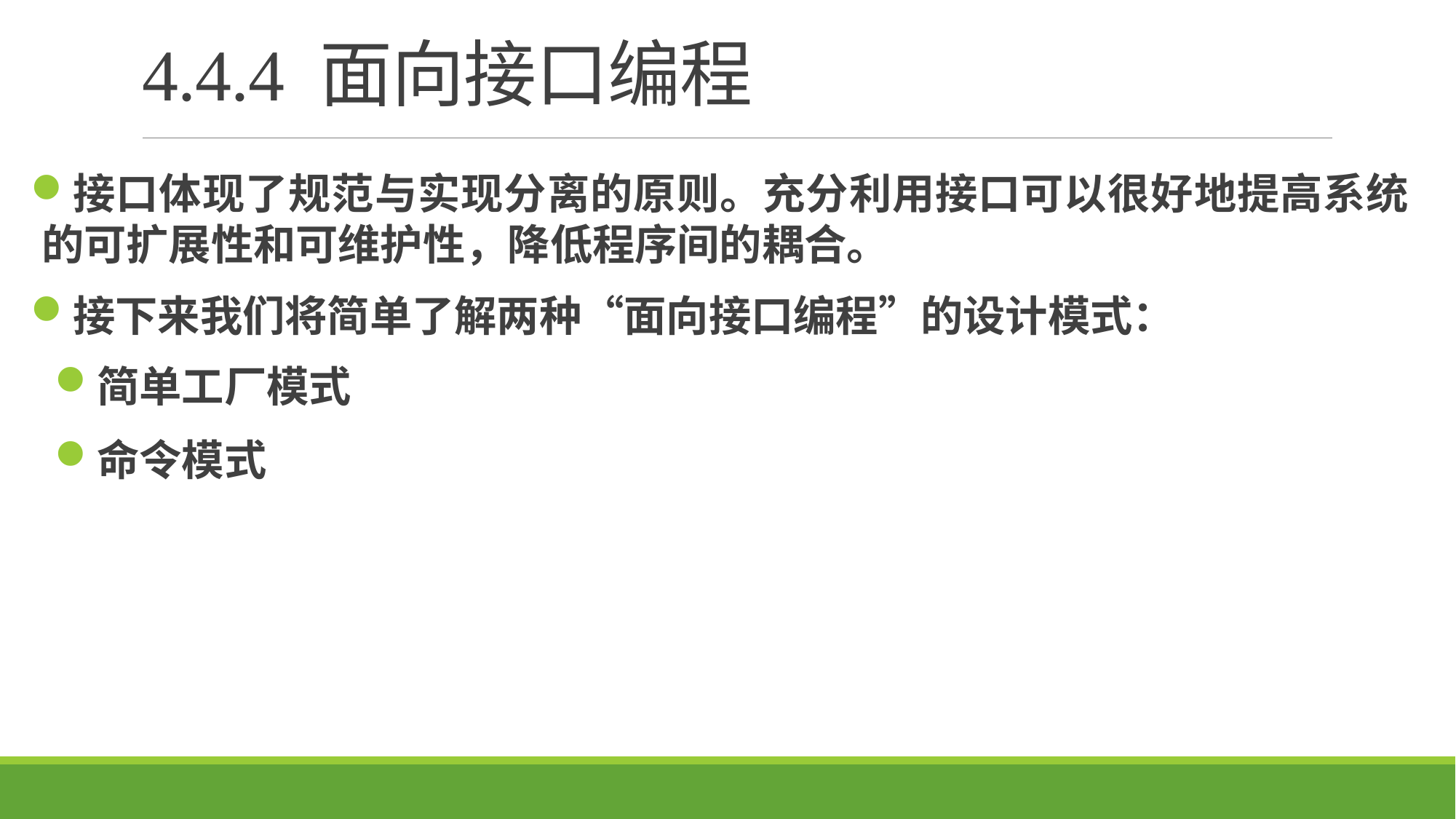

# 4.4.4 面向接口编程
接口体现了规范与实现分离的原则。充分利用接口可以很好地提高系统的可扩展性和可维护性，降低程序间的耦合。
接下来我们将简单了解两种“面向接口编程”的设计模式：
简单工厂模式
命令模式